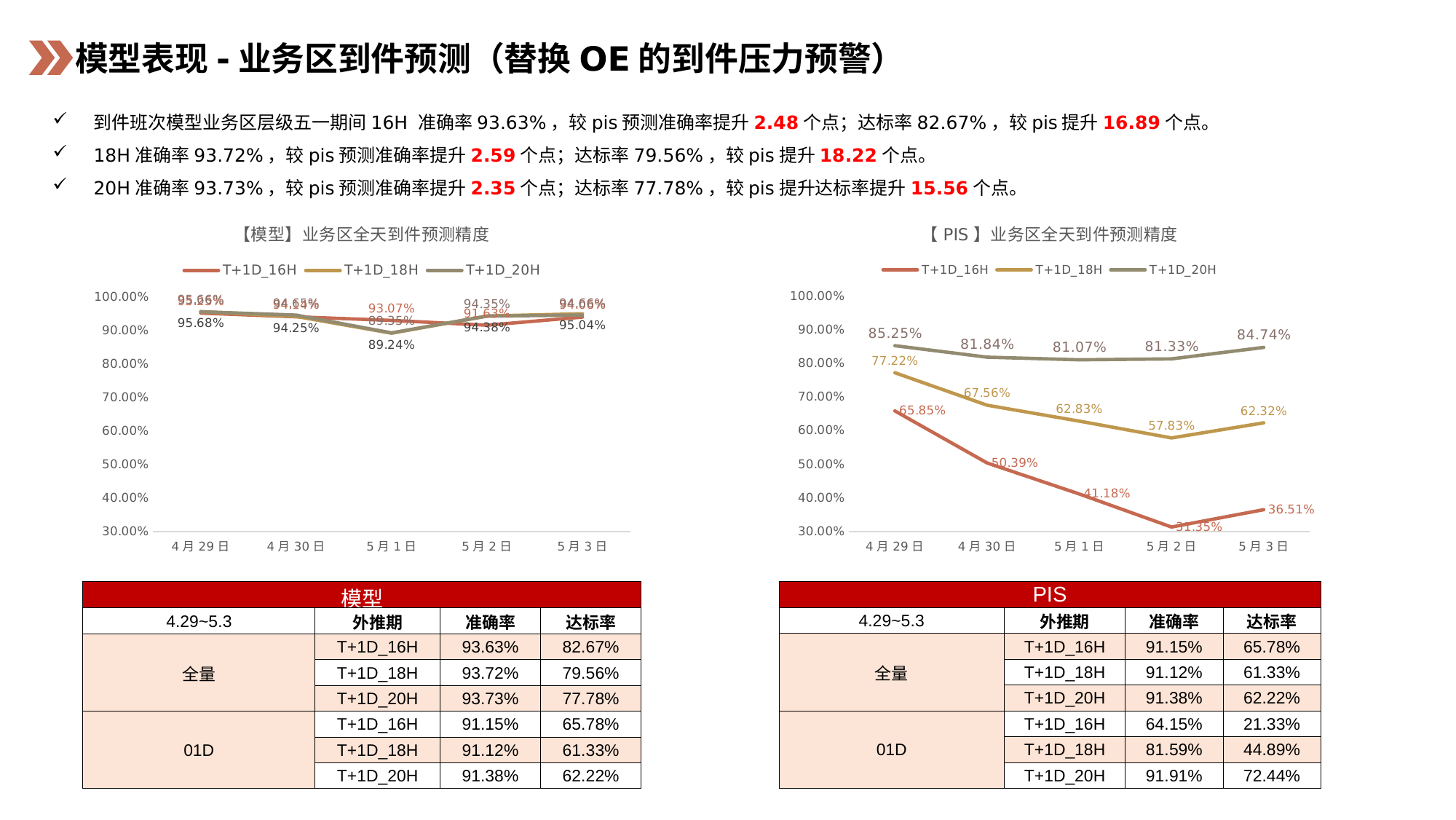

模型表现-业务区到件预测（替换OE的到件压力预警）

到件班次模型业务区层级五一期间16H 准确率93.63%，较pis预测准确率提升2.48个点；达标率82.67%，较pis提升16.89个点。
18H准确率93.72%，较pis预测准确率提升2.59个点；达标率79.56%，较pis提升18.22个点。
20H准确率93.73%，较pis预测准确率提升2.35个点；达标率77.78%，较pis提升达标率提升15.56个点。

### Chart: 【模型】业务区全天到件预测精度

| Category | T+1D_16H | T+1D_18H | T+1D_20H |
|---|---|---|---|
| 4月29日 | 0.952493931294457 | 0.95680081803499 | 0.956611720071615 |
| 4月30日 | 0.94135944363075 | 0.942484790084973 | 0.946508701644535 |
| 5月1日 | 0.930708545228001 | 0.892381124754381 | 0.893458105441256 |
| 5月2日 | 0.916263976160002 | 0.943750035155865 | 0.943540520694177 |
| 5月3日 | 0.940600762403405 | 0.950444193733434 | 0.946579460980816 |

### Chart: 【PIS】业务区全天到件预测精度

| Category | T+1D_16H | T+1D_18H | T+1D_20H |
|---|---|---|---|
| 4月29日 | 0.658539577401798 | 0.772170695958807 | 0.852515617604199 |
| 4月30日 | 0.503907846897561 | 0.675606097041121 | 0.81840194129837 |
| 5月1日 | 0.411792164129711 | 0.628256310276296 | 0.810702913471591 |
| 5月2日 | 0.313493711347756 | 0.578287749005734 | 0.813290256742489 |
| 5月3日 | 0.365141077125181 | 0.623150635689981 | 0.847404281228493 |
| PIS |  |  |  |
| --- | --- | --- | --- |
| 4.29~5.3 | 外推期 | 准确率 | 达标率 |
| 全量 | T+1D\_16H | 91.15% | 65.78% |
|  | T+1D\_18H | 91.12% | 61.33% |
|  | T+1D\_20H | 91.38% | 62.22% |
| 01D | T+1D\_16H | 64.15% | 21.33% |
|  | T+1D\_18H | 81.59% | 44.89% |
|  | T+1D\_20H | 91.91% | 72.44% |
| 模型 |  |  |  |
| --- | --- | --- | --- |
| 4.29~5.3 | 外推期 | 准确率 | 达标率 |
| 全量 | T+1D\_16H | 93.63% | 82.67% |
|  | T+1D\_18H | 93.72% | 79.56% |
|  | T+1D\_20H | 93.73% | 77.78% |
| 01D | T+1D\_16H | 91.15% | 65.78% |
|  | T+1D\_18H | 91.12% | 61.33% |
|  | T+1D\_20H | 91.38% | 62.22% |